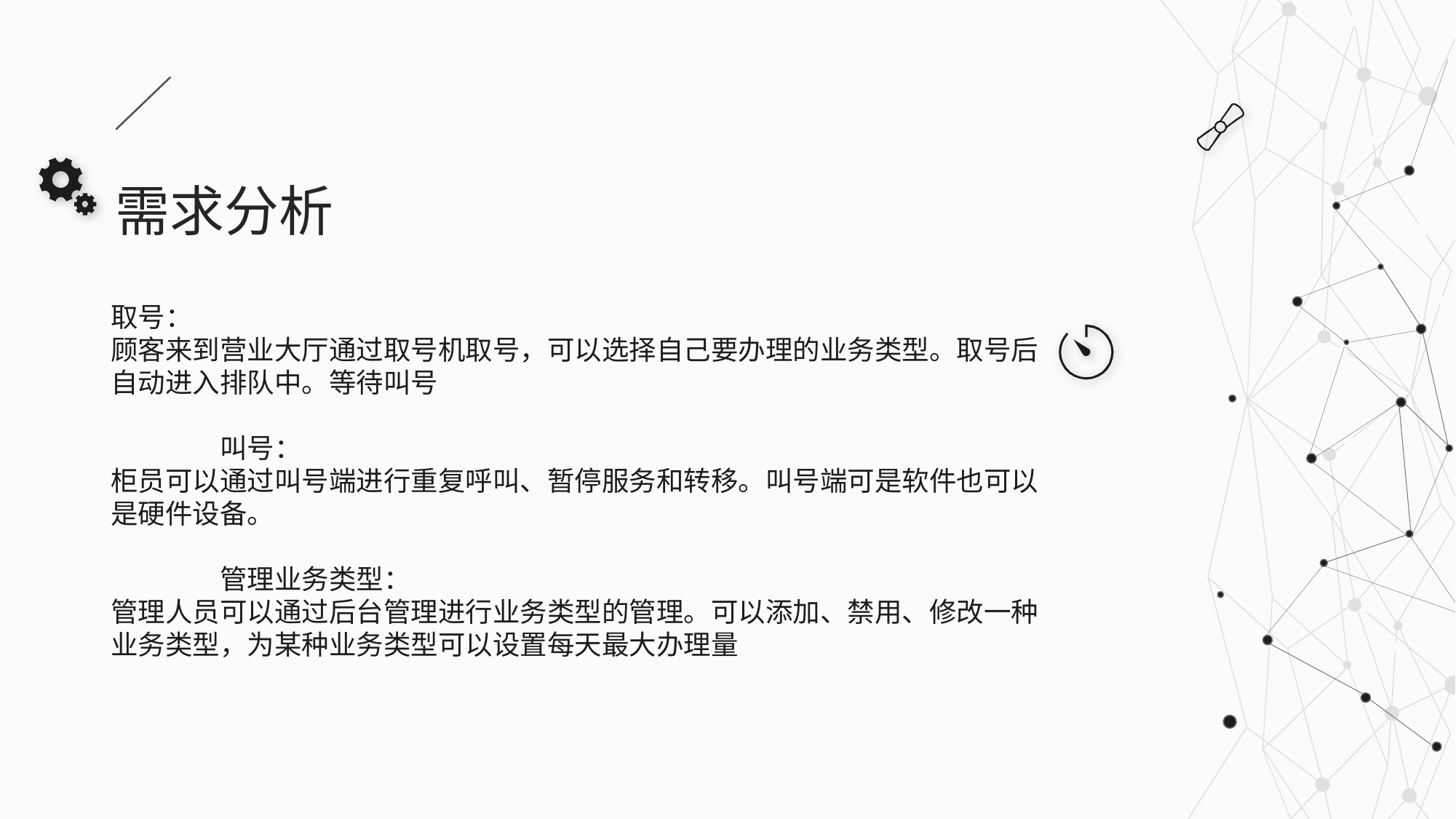

需求分析

取号：
顾客来到营业大厅通过取号机取号，可以选择自己要办理的业务类型。取号后自动进入排队中。等待叫号

	叫号：
柜员可以通过叫号端进行重复呼叫、暂停服务和转移。叫号端可是软件也可以是硬件设备。

	管理业务类型：
管理人员可以通过后台管理进行业务类型的管理。可以添加、禁用、修改一种业务类型，为某种业务类型可以设置每天最大办理量